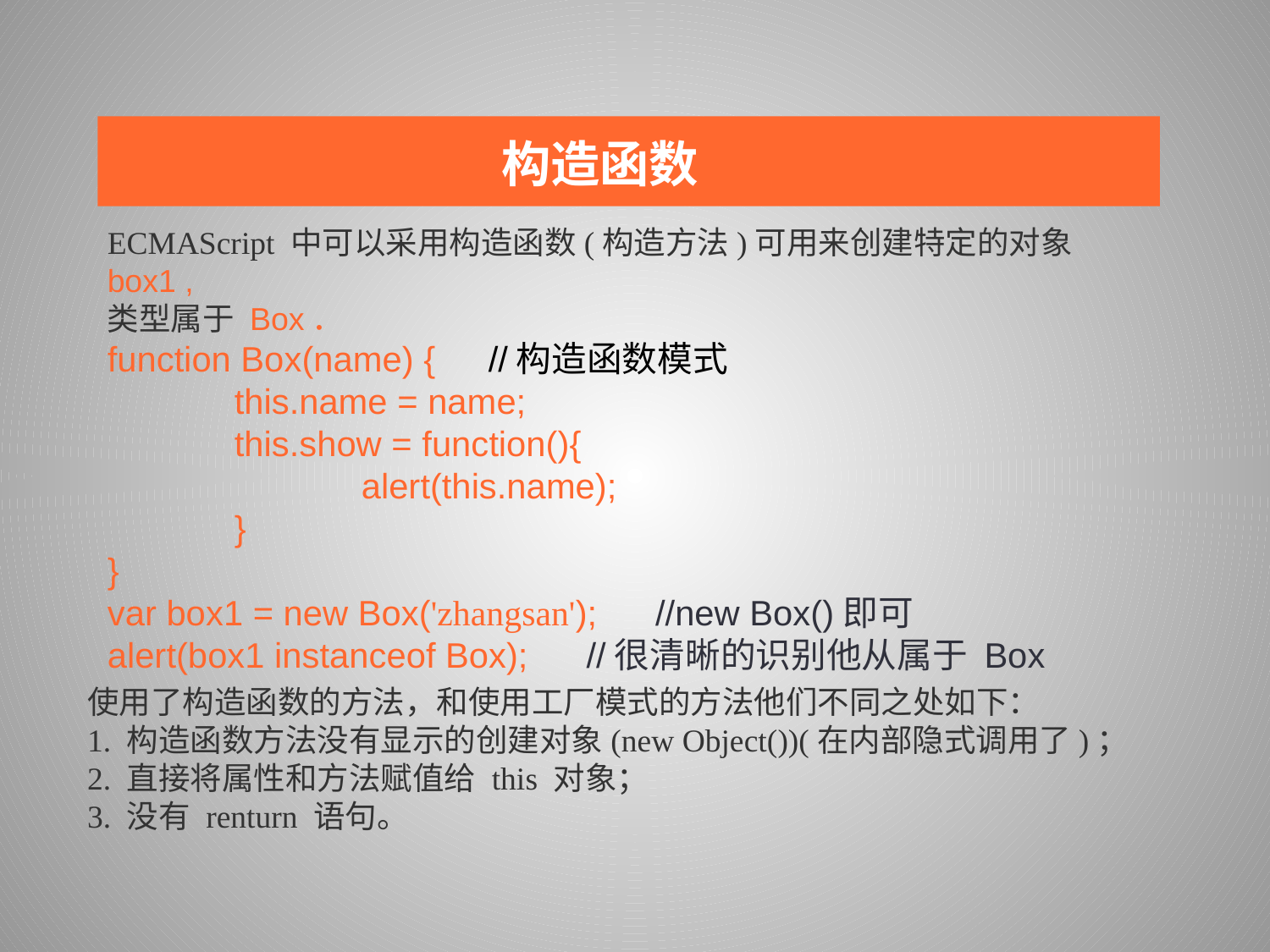

构造函数
ECMAScript 中可以采用构造函数(构造方法)可用来创建特定的对象box1 ,
类型属于 Box．
function Box(name) {	//构造函数模式
	this.name = name;
	this.show = function(){
		alert(this.name);
     	}
}
var box1 = new Box('zhangsan');      //new Box()即可
alert(box1 instanceof Box);      //很清晰的识别他从属于 Box
使用了构造函数的方法，和使用工厂模式的方法他们不同之处如下：
1. 构造函数方法没有显示的创建对象(new Object())(在内部隐式调用了)；
2. 直接将属性和方法赋值给 this 对象；
3. 没有 renturn 语句。